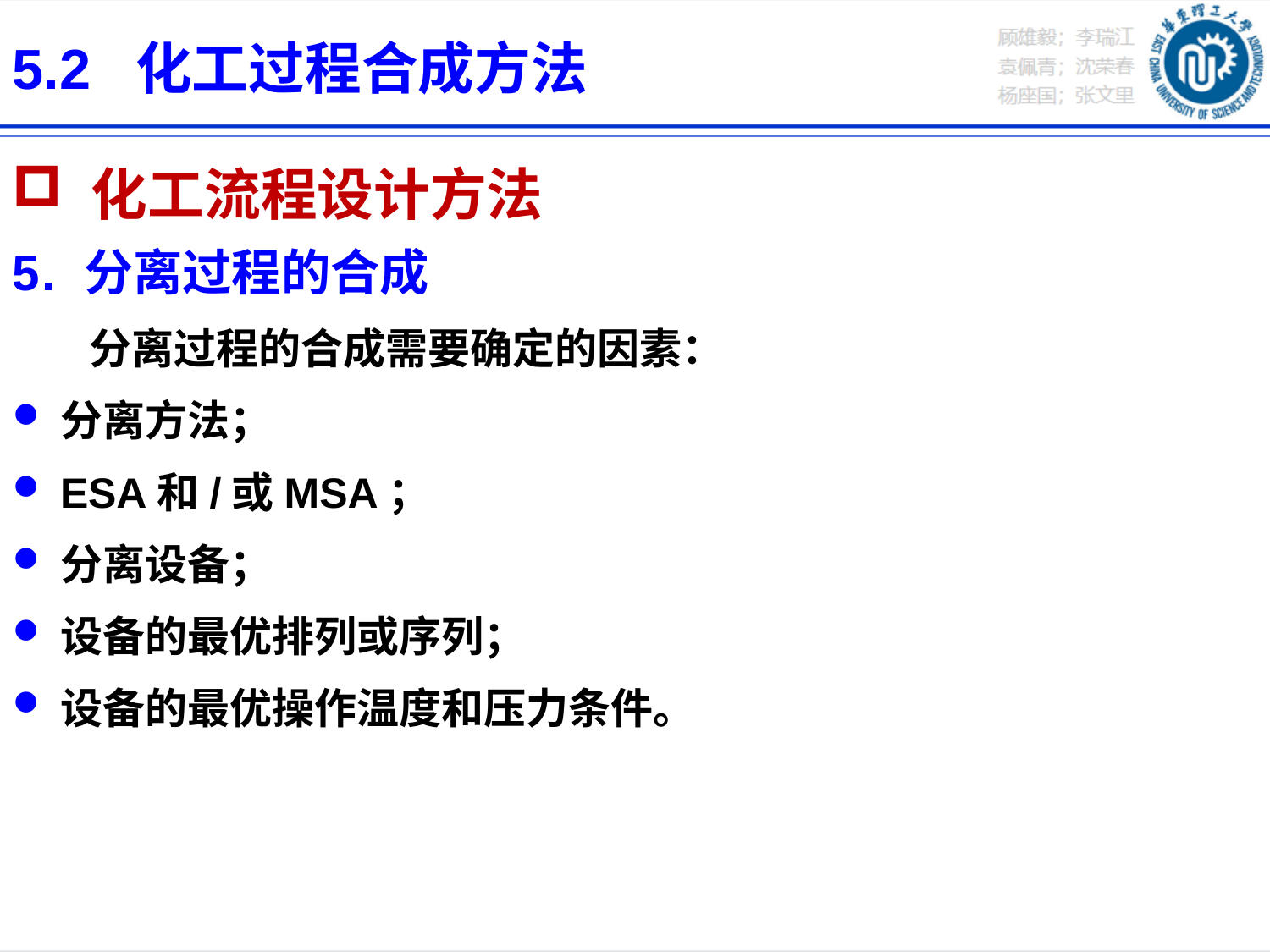

5.2  化工过程合成方法
 化工流程设计方法
分离过程的合成
       分离过程的合成需要确定的因素：
分离方法；
ESA和/或MSA；
分离设备；
设备的最优排列或序列；
设备的最优操作温度和压力条件。